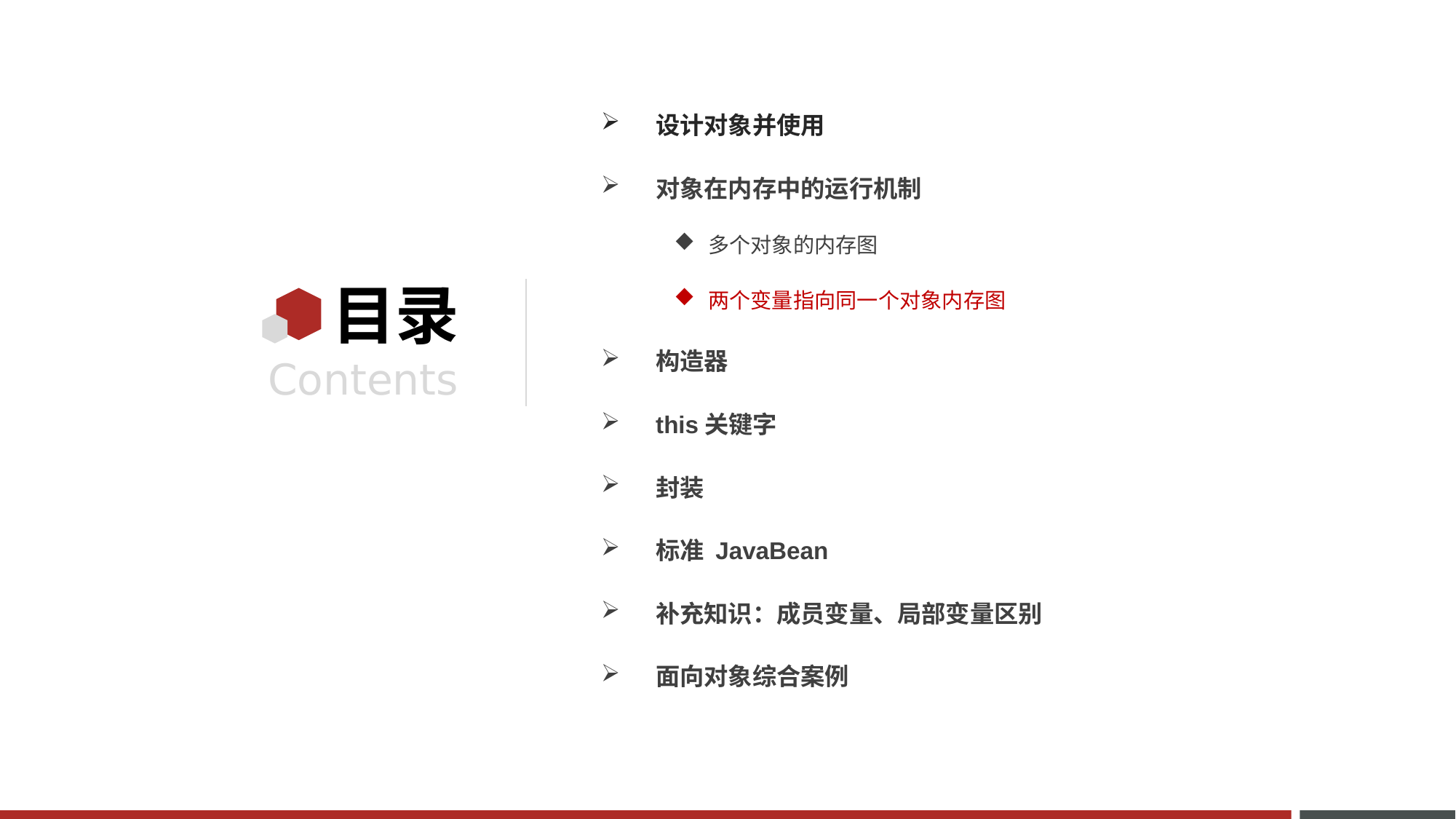

设计对象并使用
对象在内存中的运行机制
多个对象的内存图
两个变量指向同一个对象内存图
构造器
this关键字
封装
标准 JavaBean
补充知识：成员变量、局部变量区别
面向对象综合案例